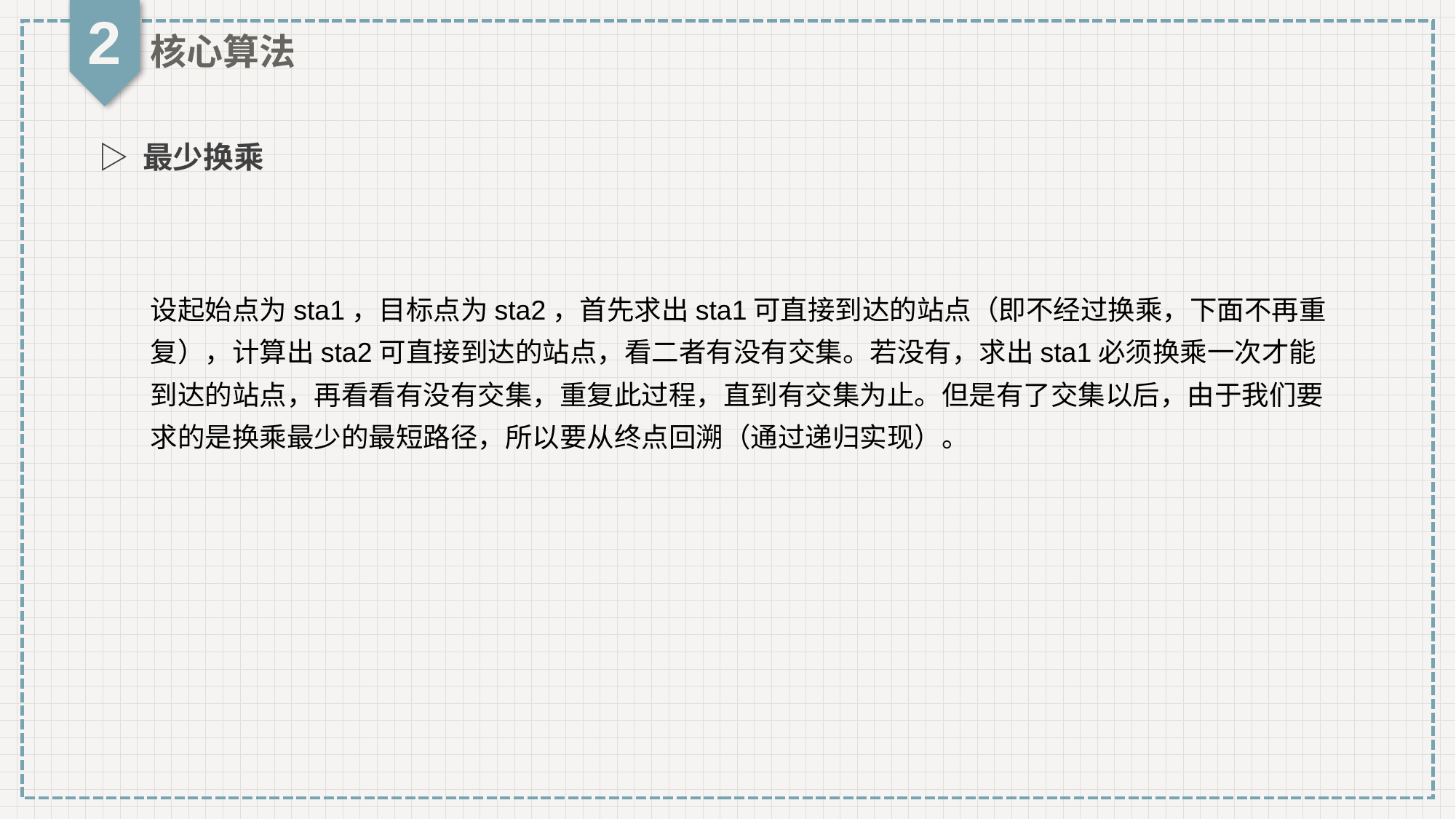

2
核心算法
▷ 最少换乘
设起始点为sta1，目标点为sta2，首先求出sta1可直接到达的站点（即不经过换乘，下面不再重复），计算出sta2可直接到达的站点，看二者有没有交集。若没有，求出sta1必须换乘一次才能到达的站点，再看看有没有交集，重复此过程，直到有交集为止。但是有了交集以后，由于我们要求的是换乘最少的最短路径，所以要从终点回溯（通过递归实现）。